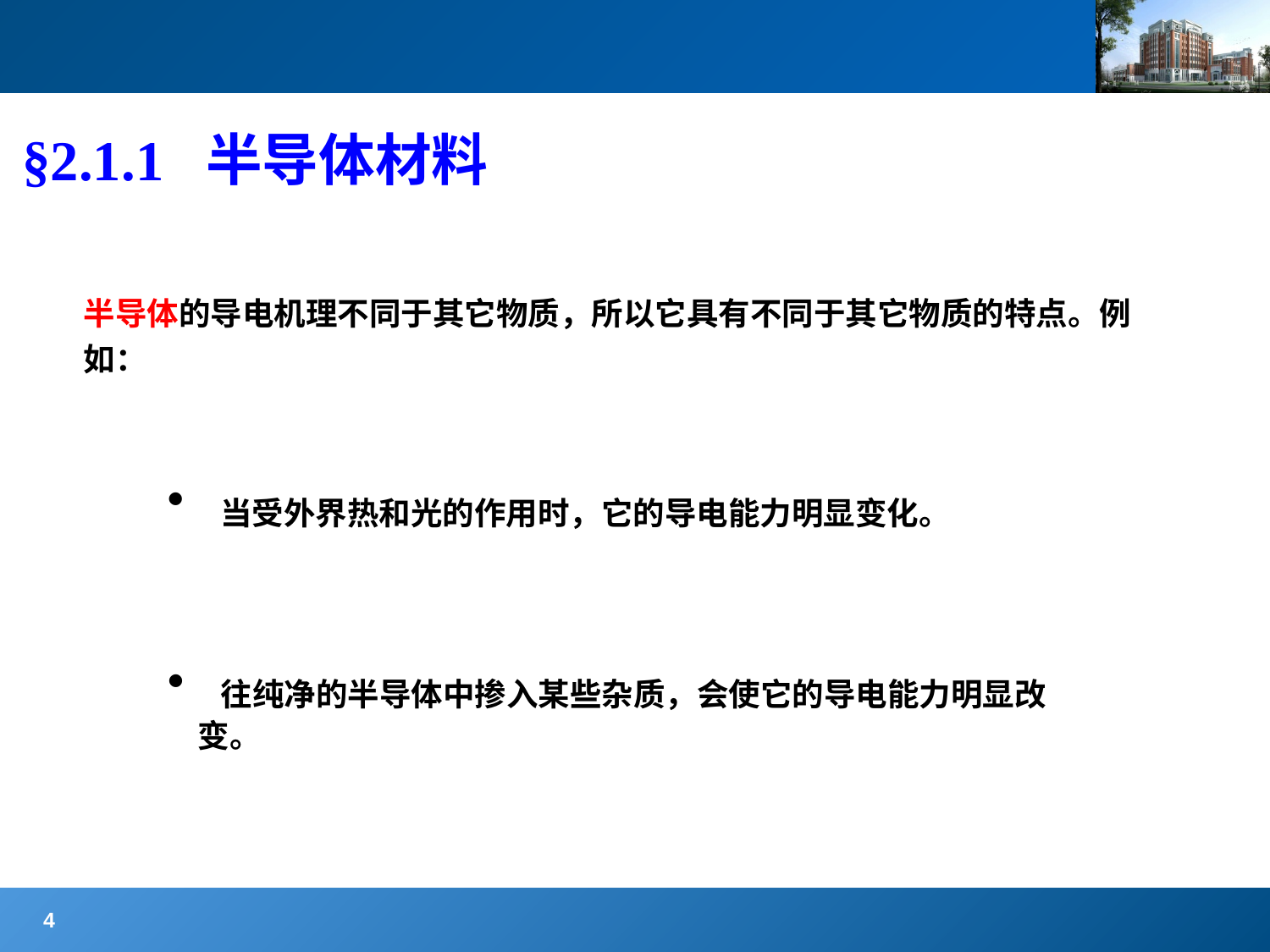

§2.1.1  半导体材料

半导体的导电机理不同于其它物质，所以它具有不同于其它物质的特点。例如：
 当受外界热和光的作用时，它的导电能力明显变化。
 往纯净的半导体中掺入某些杂质，会使它的导电能力明显改变。